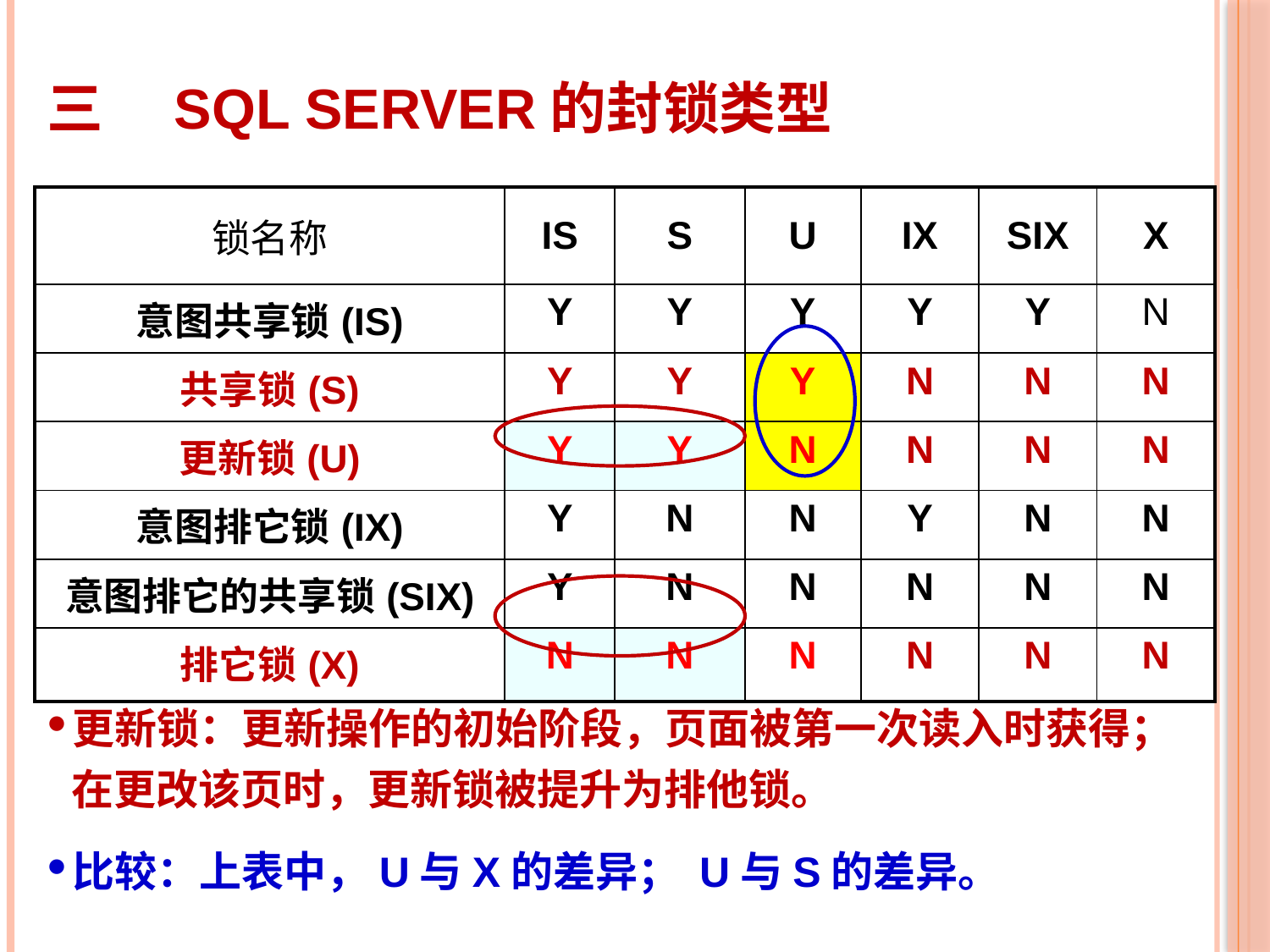

# 三	SQL SERVER的封锁类型
| 锁名称 | IS | S | U | IX | SIX | X |
| --- | --- | --- | --- | --- | --- | --- |
| 意图共享锁(IS) | Y | Y | Y | Y | Y | N |
| 共享锁(S) | Y | Y | Y | N | N | N |
| 更新锁(U) | Y | Y | N | N | N | N |
| 意图排它锁(IX) | Y | N | N | Y | N | N |
| 意图排它的共享锁(SIX) | Y | N | N | N | N | N |
| 排它锁(X) | N | N | N | N | N | N |

更新锁：更新操作的初始阶段，页面被第一次读入时获得；在更改该页时，更新锁被提升为排他锁。
比较：上表中，U与X的差异； U与S的差异。